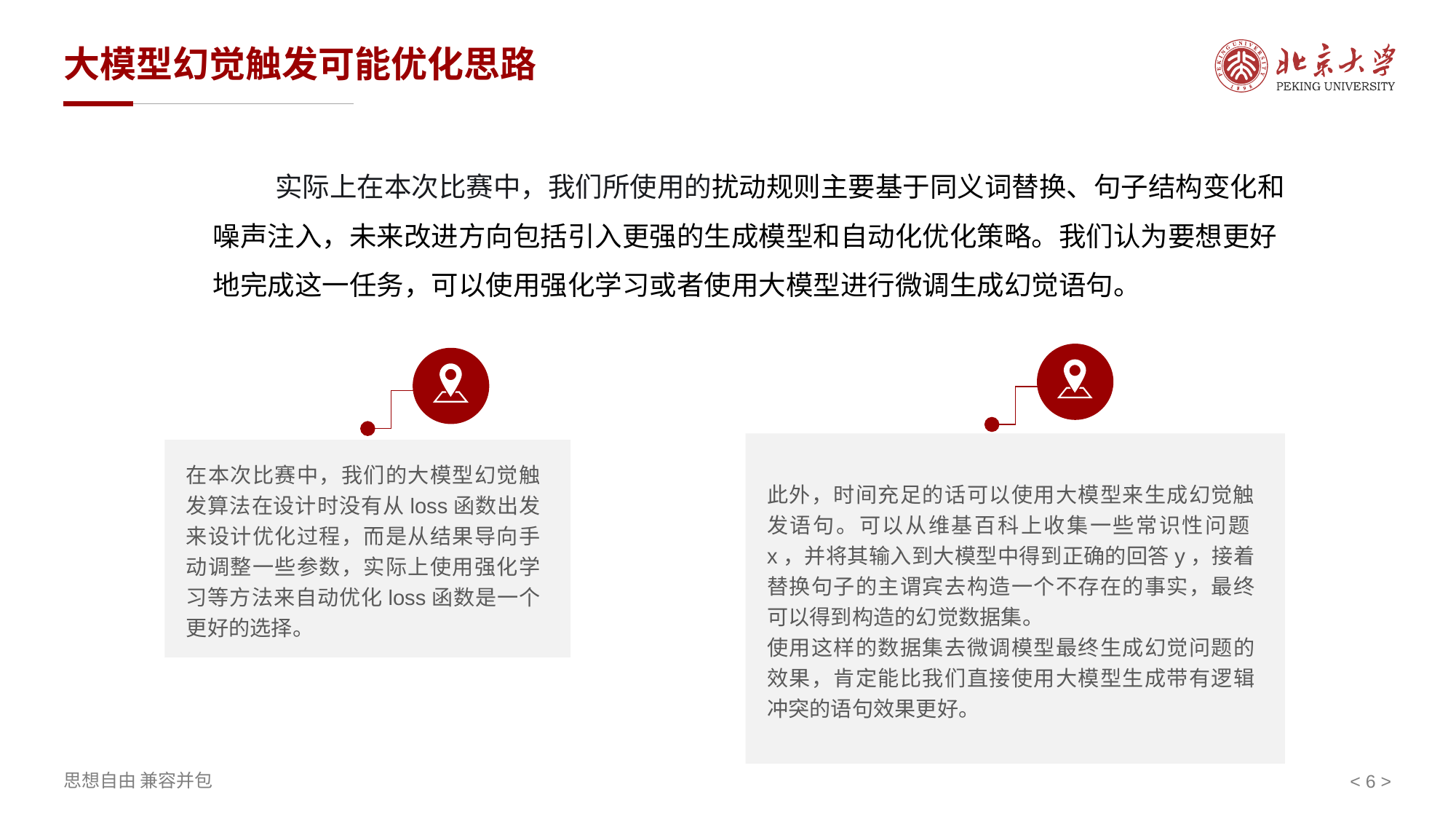

# 大模型幻觉触发可能优化思路
         实际上在本次比赛中，我们所使用的扰动规则主要基于同义词替换、句子结构变化和噪声注入，未来改进方向包括引入更强的生成模型和自动化优化策略。我们认为要想更好地完成这一任务，可以使用强化学习或者使用大模型进行微调生成幻觉语句。

此外，时间充足的话可以使用大模型来生成幻觉触发语句。可以从维基百科上收集一些常识性问题x，并将其输入到大模型中得到正确的回答y，接着替换句子的主谓宾去构造一个不存在的事实，最终可以得到构造的幻觉数据集。
使用这样的数据集去微调模型最终生成幻觉问题的效果，肯定能比我们直接使用大模型生成带有逻辑冲突的语句效果更好。
在本次比赛中，我们的大模型幻觉触发算法在设计时没有从loss函数出发来设计优化过程，而是从结果导向手动调整一些参数，实际上使用强化学习等方法来自动优化loss函数是一个更好的选择。
< 6 >